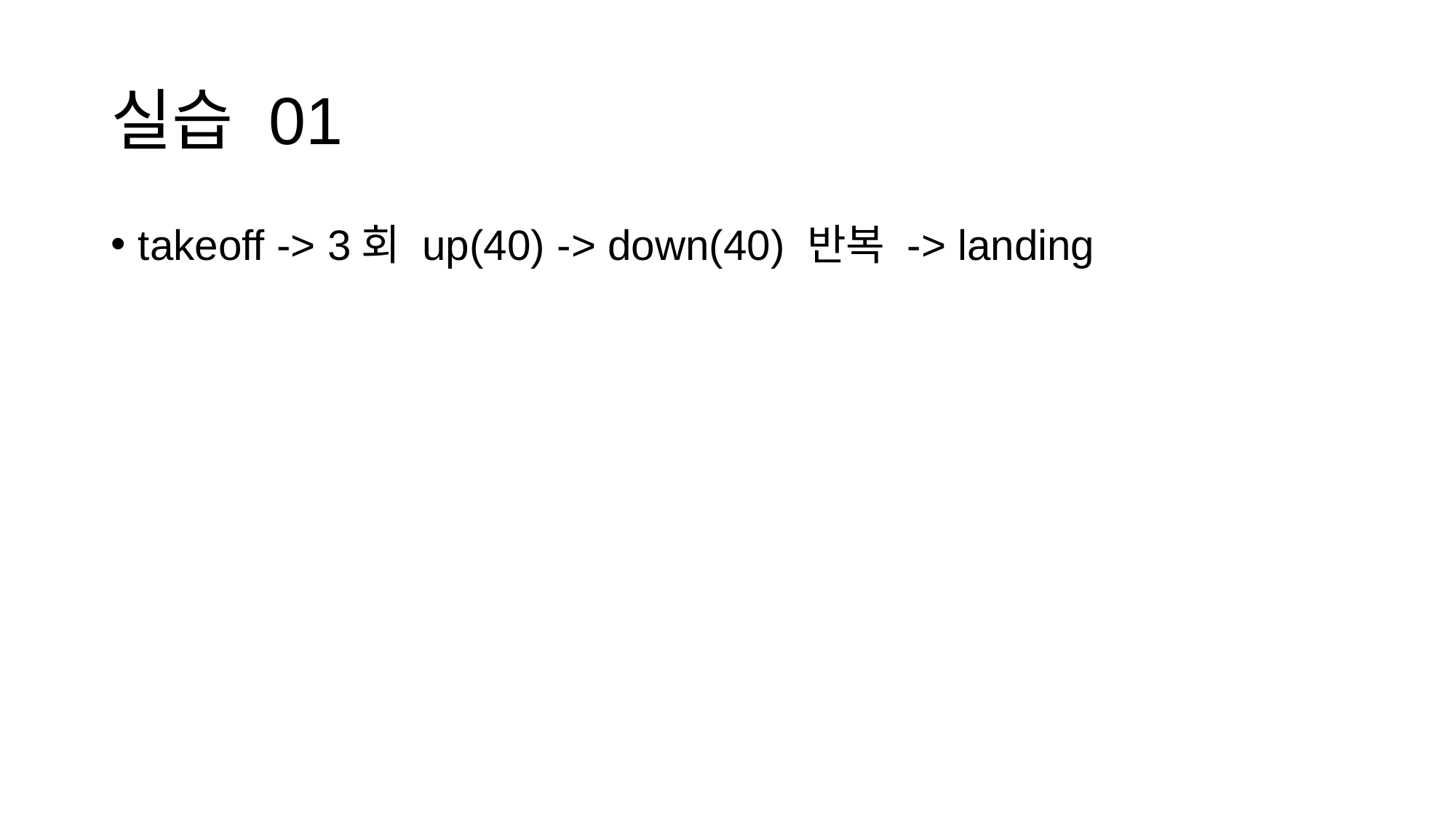

# 실습 01
takeoff -> 3회 up(40) -> down(40) 반복 -> landing